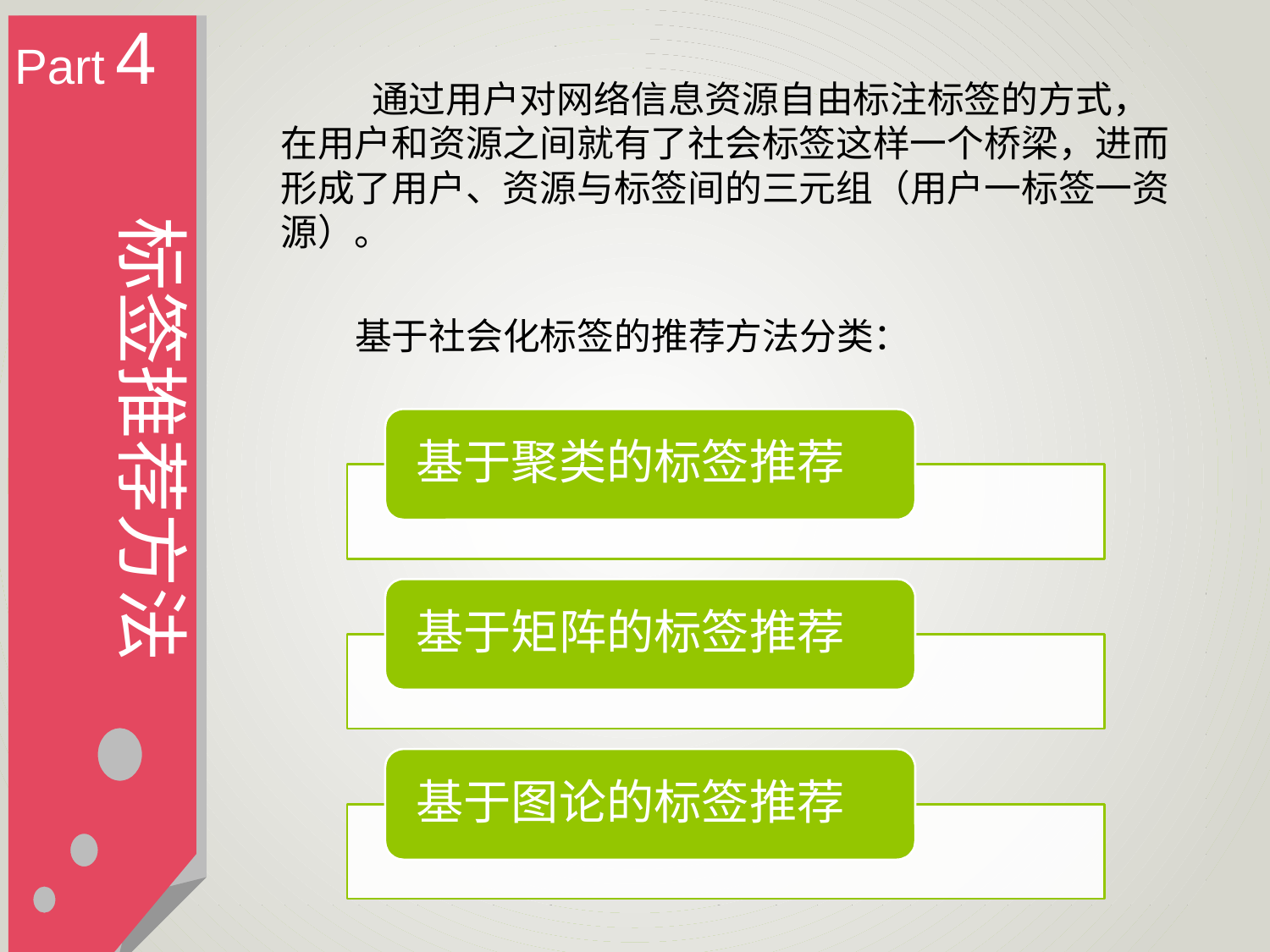

Part 4

标签推荐方法
          通过用户对网络信息资源自由标注标签的方式，在用户和资源之间就有了社会标签这样一个桥梁，进而形成了用户、资源与标签间的三元组（用户一标签一资源）。

基于社会化标签的推荐方法分类：
基于聚类的标签推荐
基于矩阵的标签推荐
基于图论的标签推荐